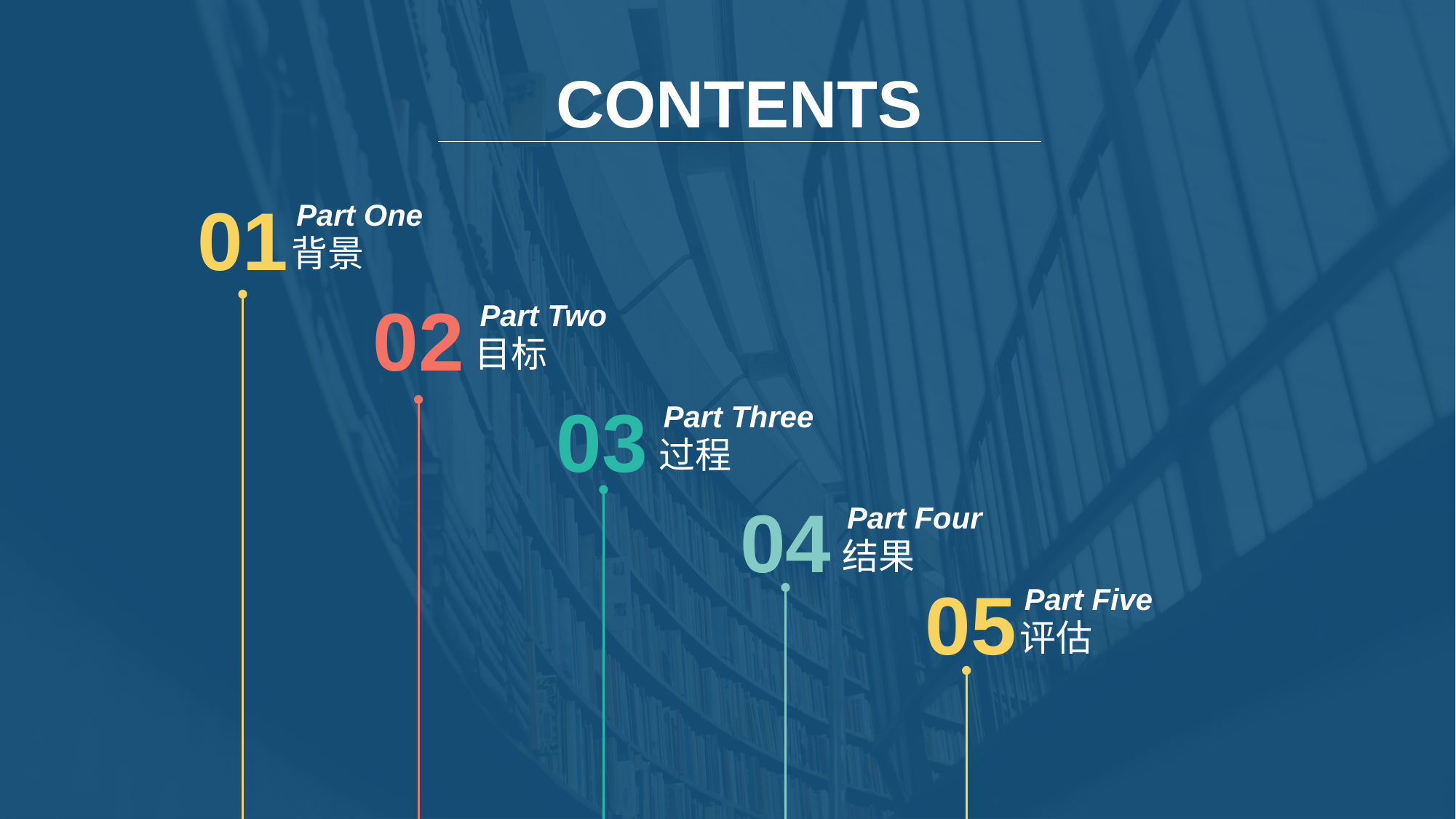

CONTENTS
01
Part One
背景
02
Part Two
目标
03
Part Three
过程
04
Part Four
结果
05
Part Five
评估